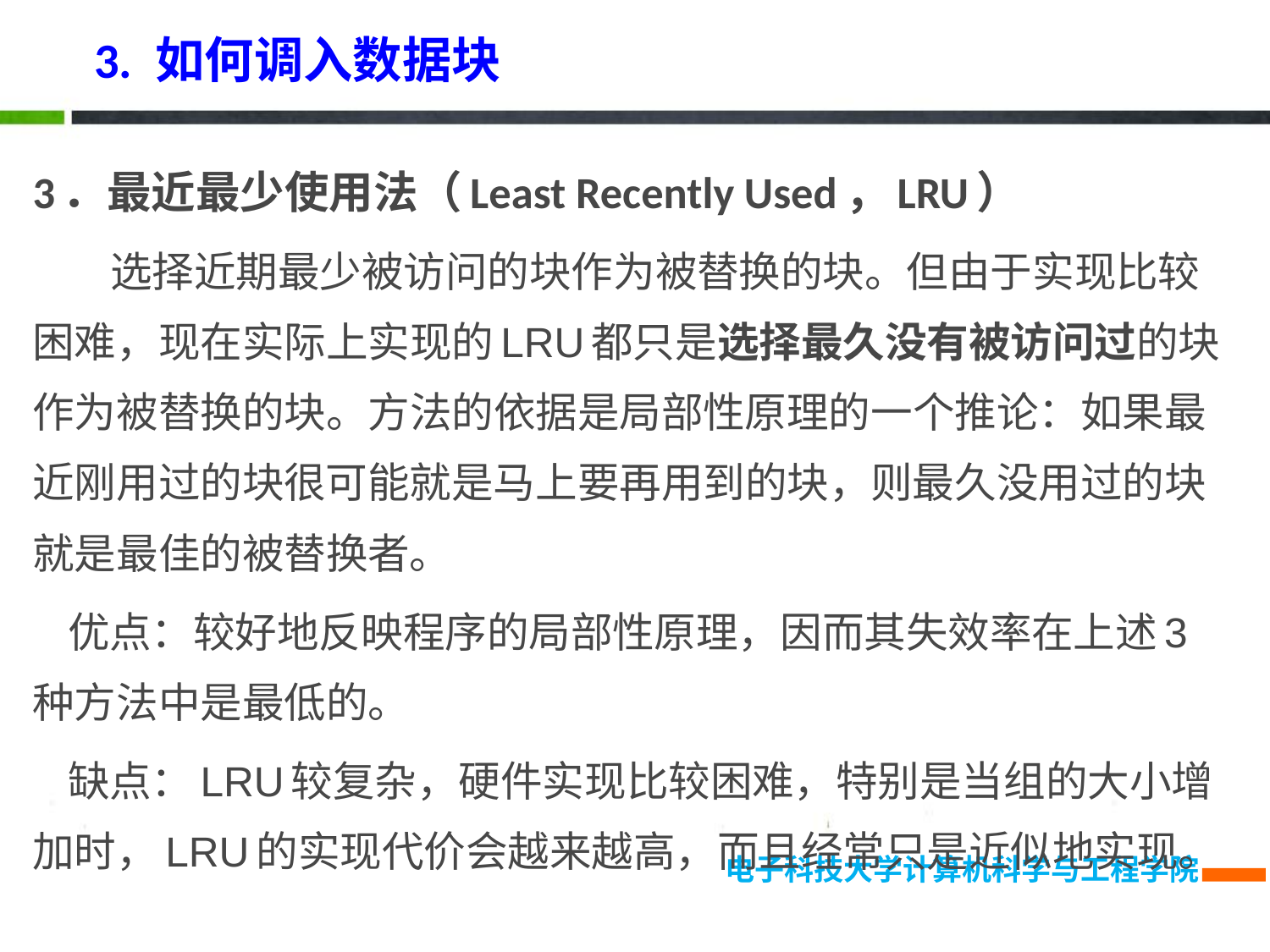

3. 如何调入数据块
3．最近最少使用法（Least Recently Used，LRU）
        选择近期最少被访问的块作为被替换的块。但由于实现比较困难，现在实际上实现的LRU都只是选择最久没有被访问过的块作为被替换的块。方法的依据是局部性原理的一个推论：如果最近刚用过的块很可能就是马上要再用到的块，则最久没用过的块就是最佳的被替换者。
   优点：较好地反映程序的局部性原理，因而其失效率在上述3种方法中是最低的。
   缺点：LRU较复杂，硬件实现比较困难，特别是当组的大小增加时，LRU的实现代价会越来越高，而且经常只是近似地实现。
37